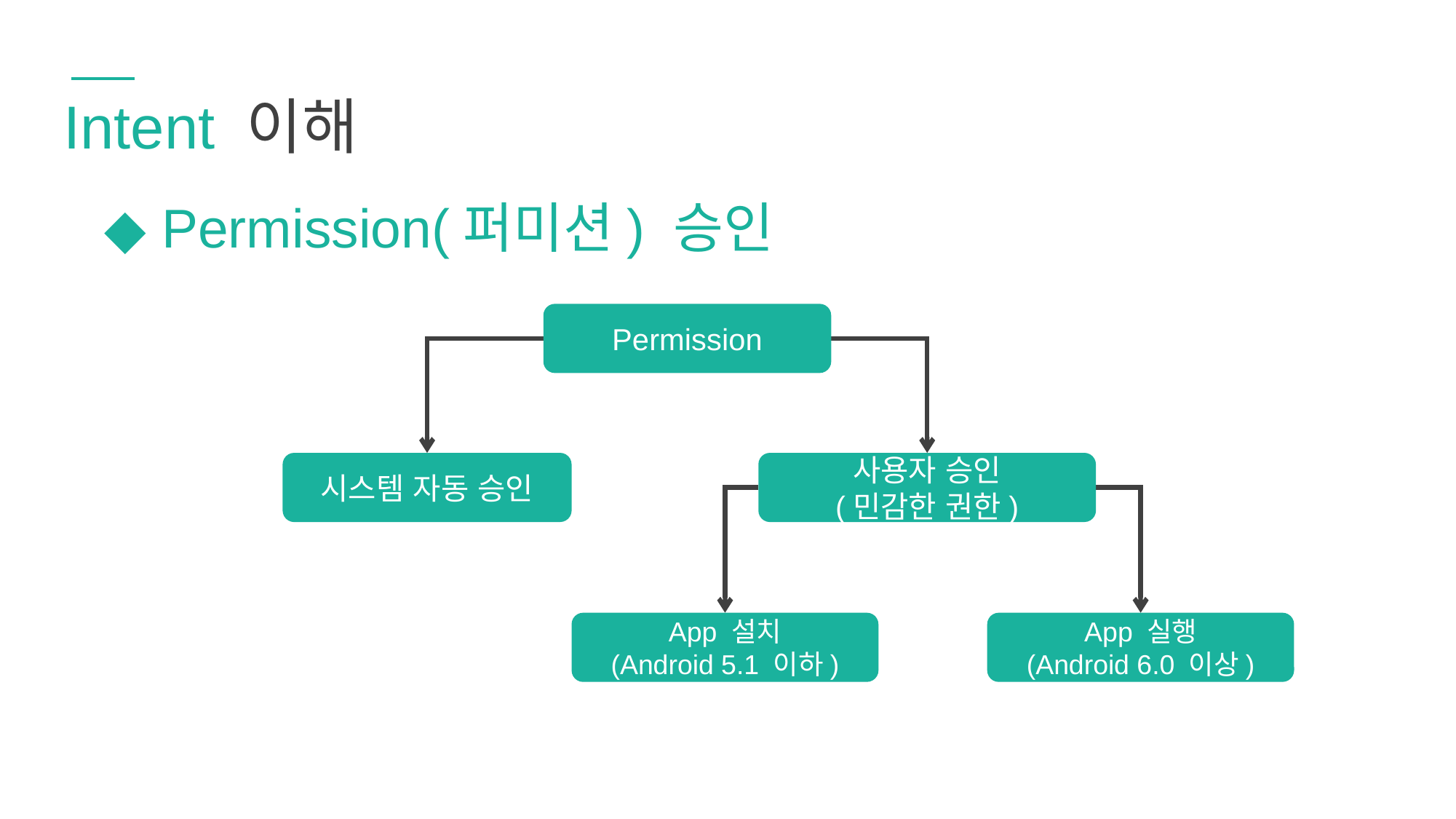

Intent 이해
◆ Permission(퍼미션) 승인
Permission
시스템 자동 승인
사용자 승인
(민감한 권한)
App 설치
(Android 5.1 이하)
App 실행
(Android 6.0 이상)